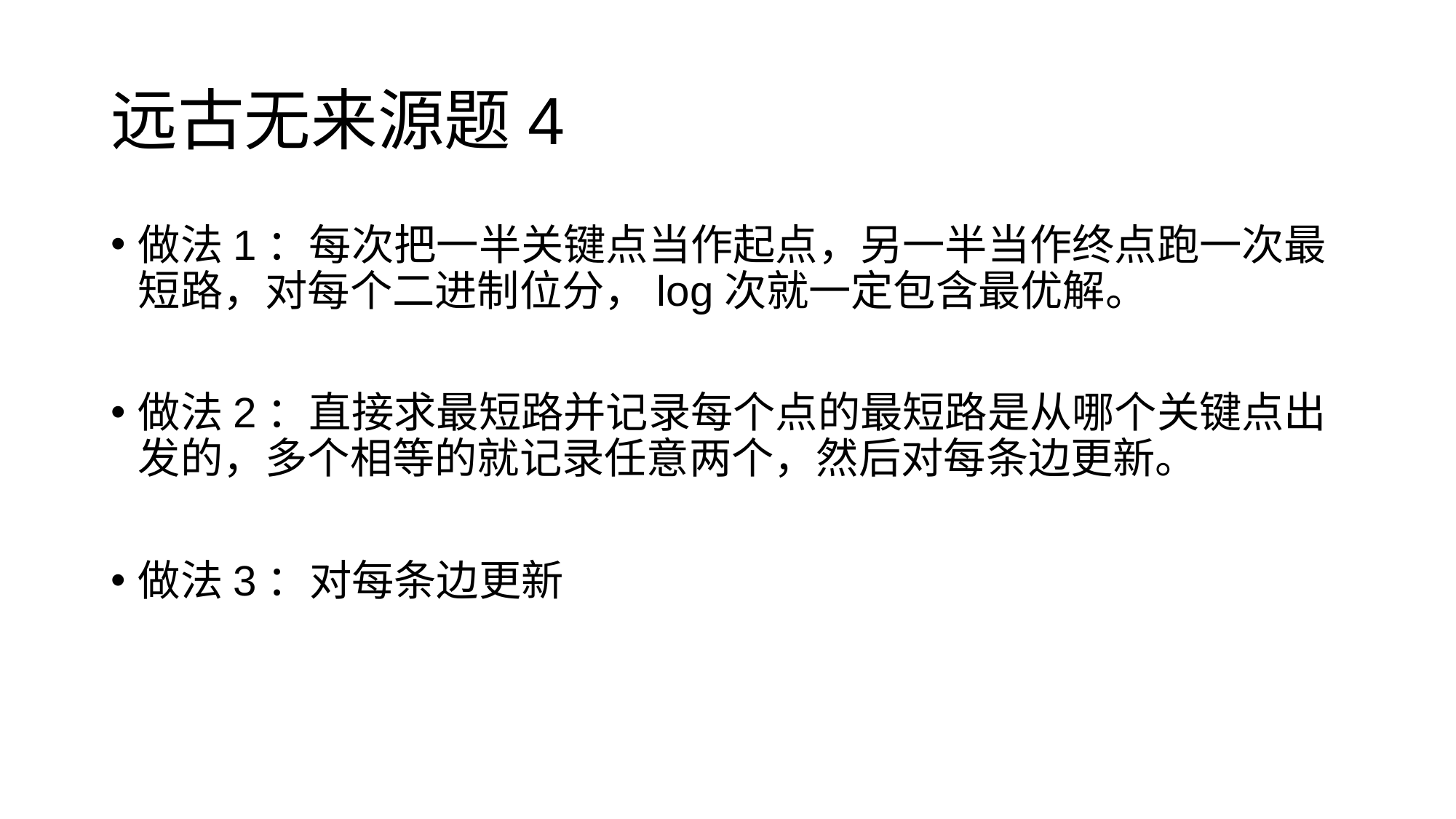

# 远古无来源题4
做法1：每次把一半关键点当作起点，另一半当作终点跑一次最短路，对每个二进制位分，log次就一定包含最优解。

做法2：直接求最短路并记录每个点的最短路是从哪个关键点出发的，多个相等的就记录任意两个，然后对每条边更新。

做法3：对每条边更新